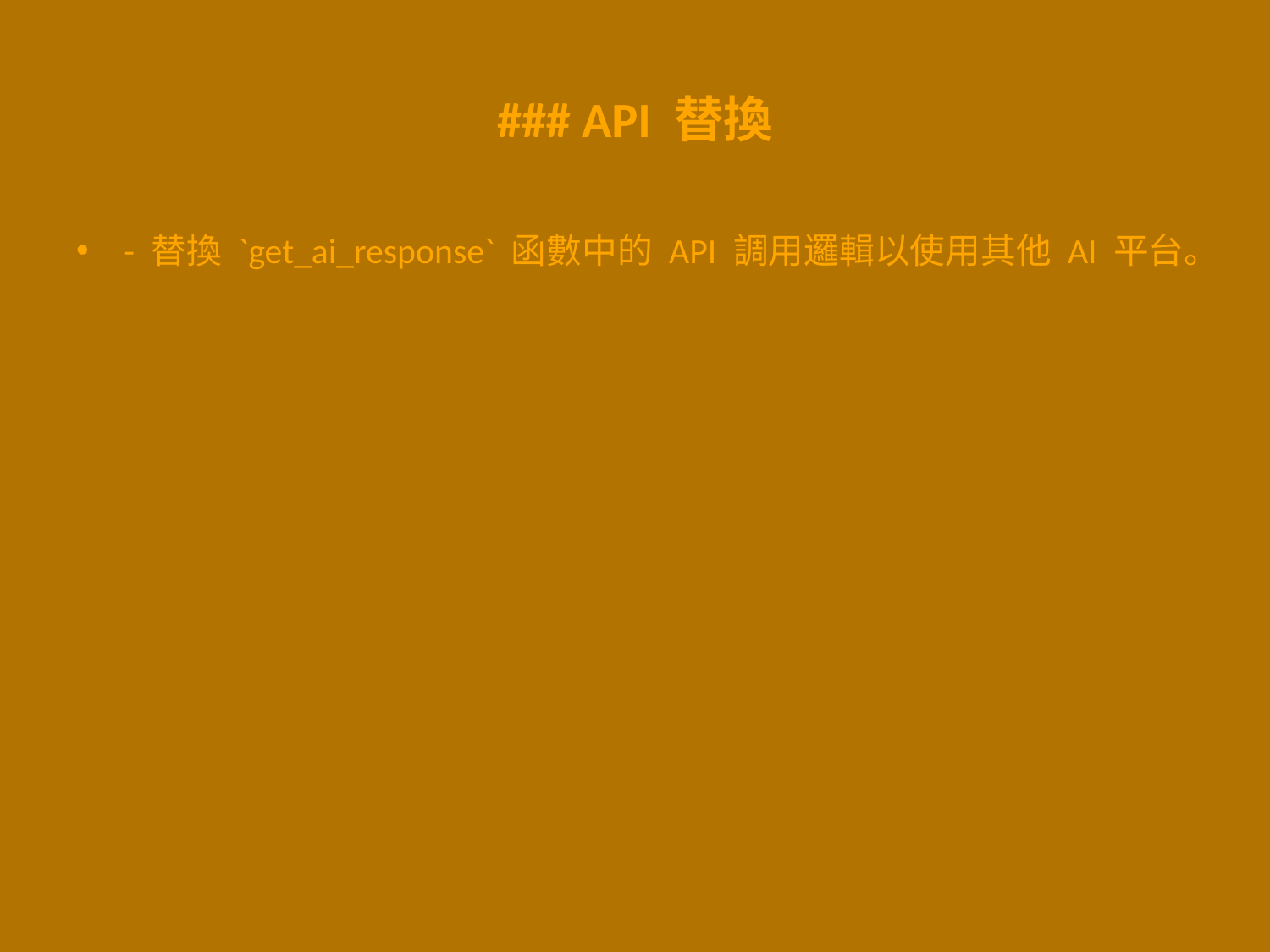

# ### API 替換
- 替換 `get_ai_response` 函數中的 API 調用邏輯以使用其他 AI 平台。